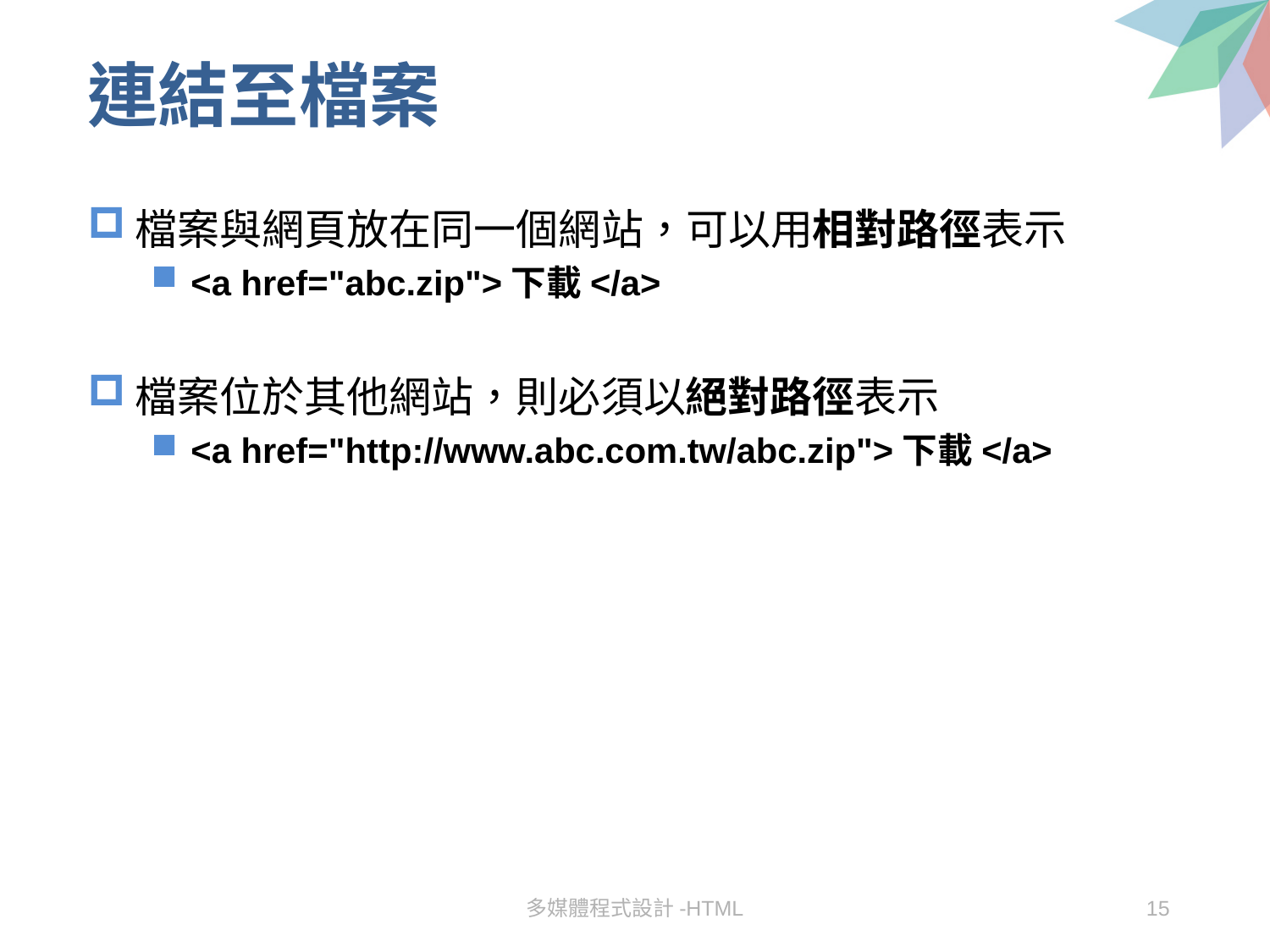

# 連結至檔案
檔案與網頁放在同一個網站，可以用相對路徑表示
<a href="abc.zip">下載</a>

檔案位於其他網站，則必須以絕對路徑表示
<a href="http://www.abc.com.tw/abc.zip">下載</a>
多媒體程式設計-HTML
15